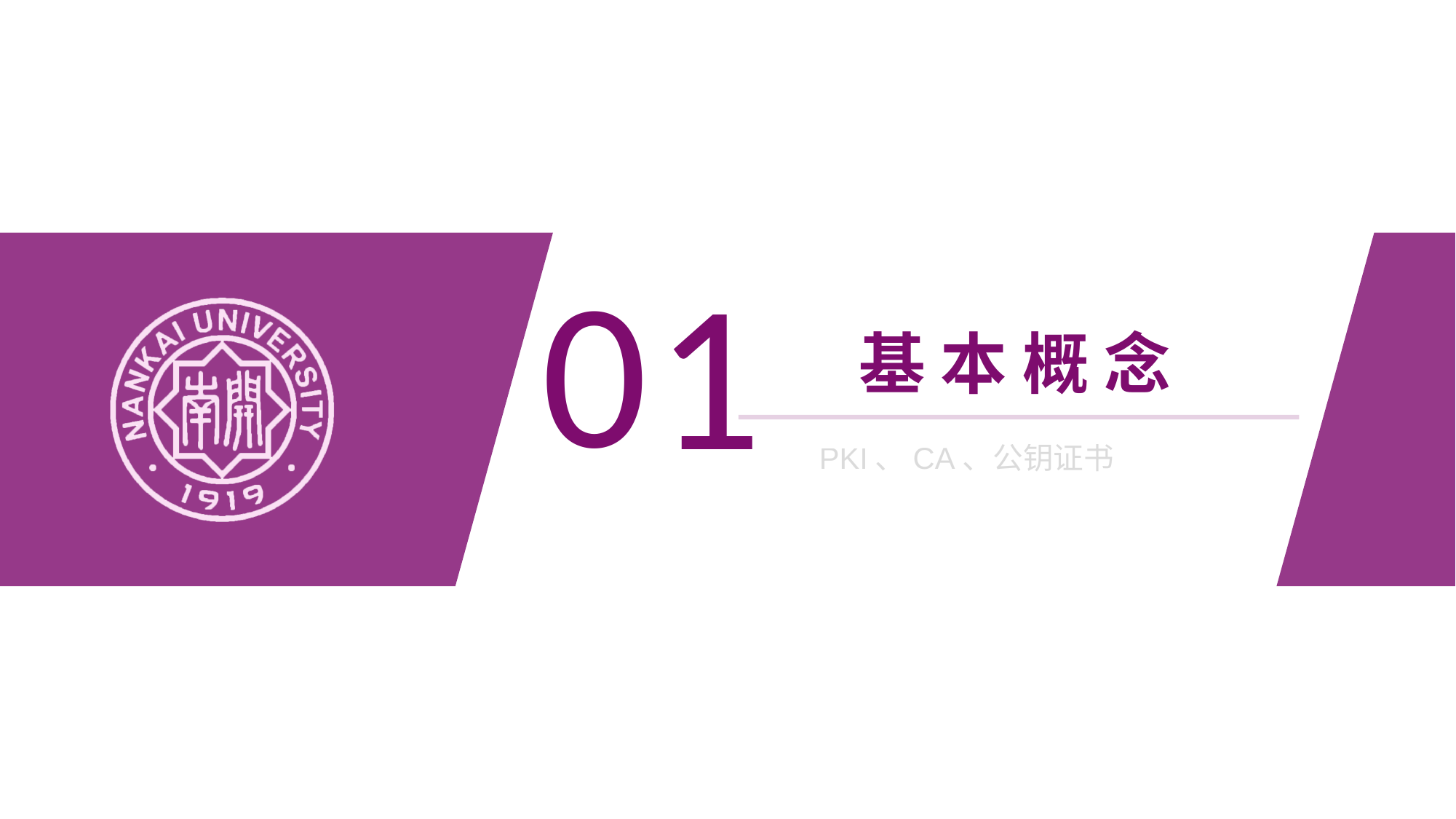

0
1
基 本 概 念
PKI、CA、公钥证书